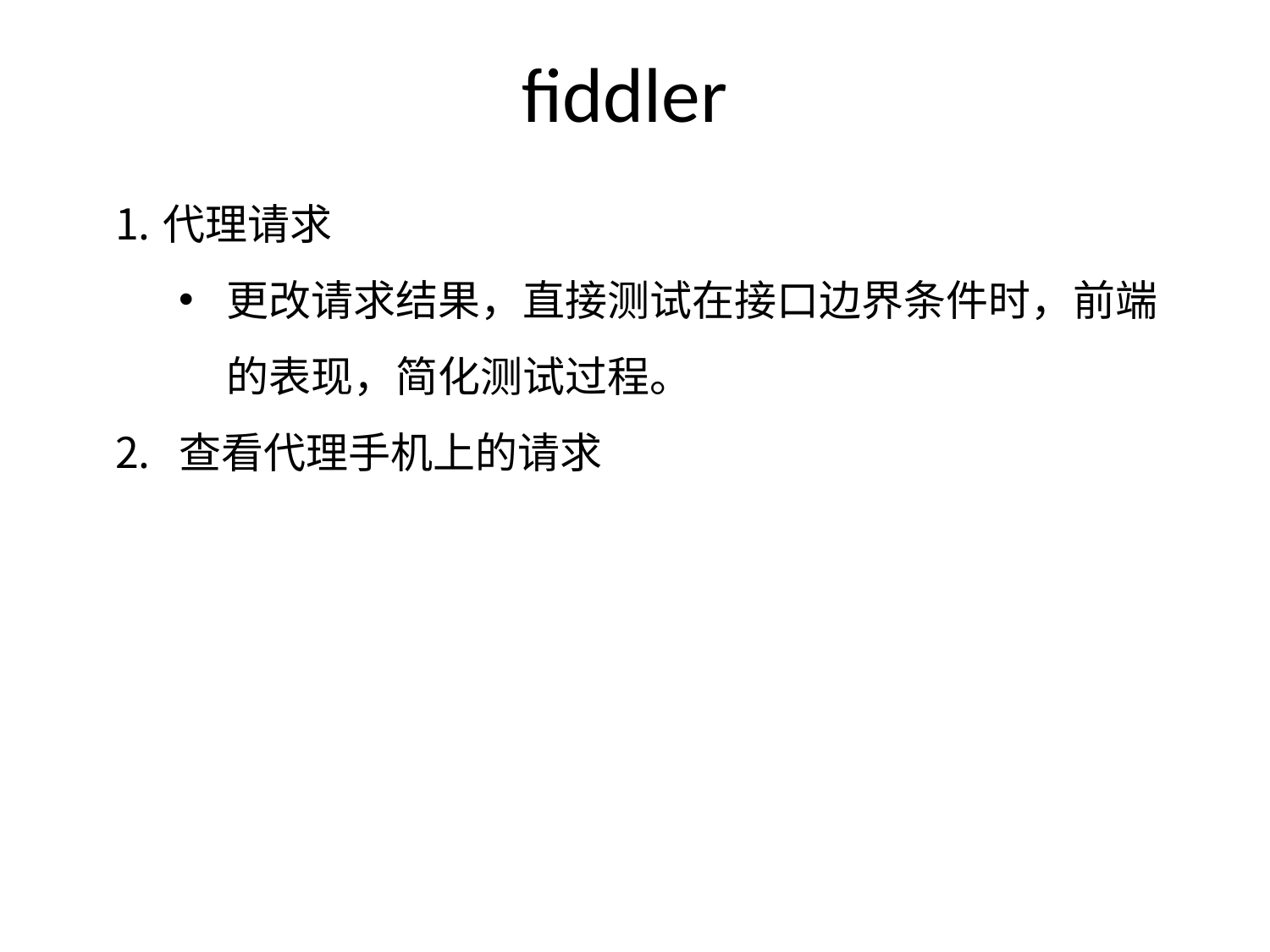

# fiddler
代理请求
更改请求结果，直接测试在接口边界条件时，前端的表现，简化测试过程。
查看代理手机上的请求